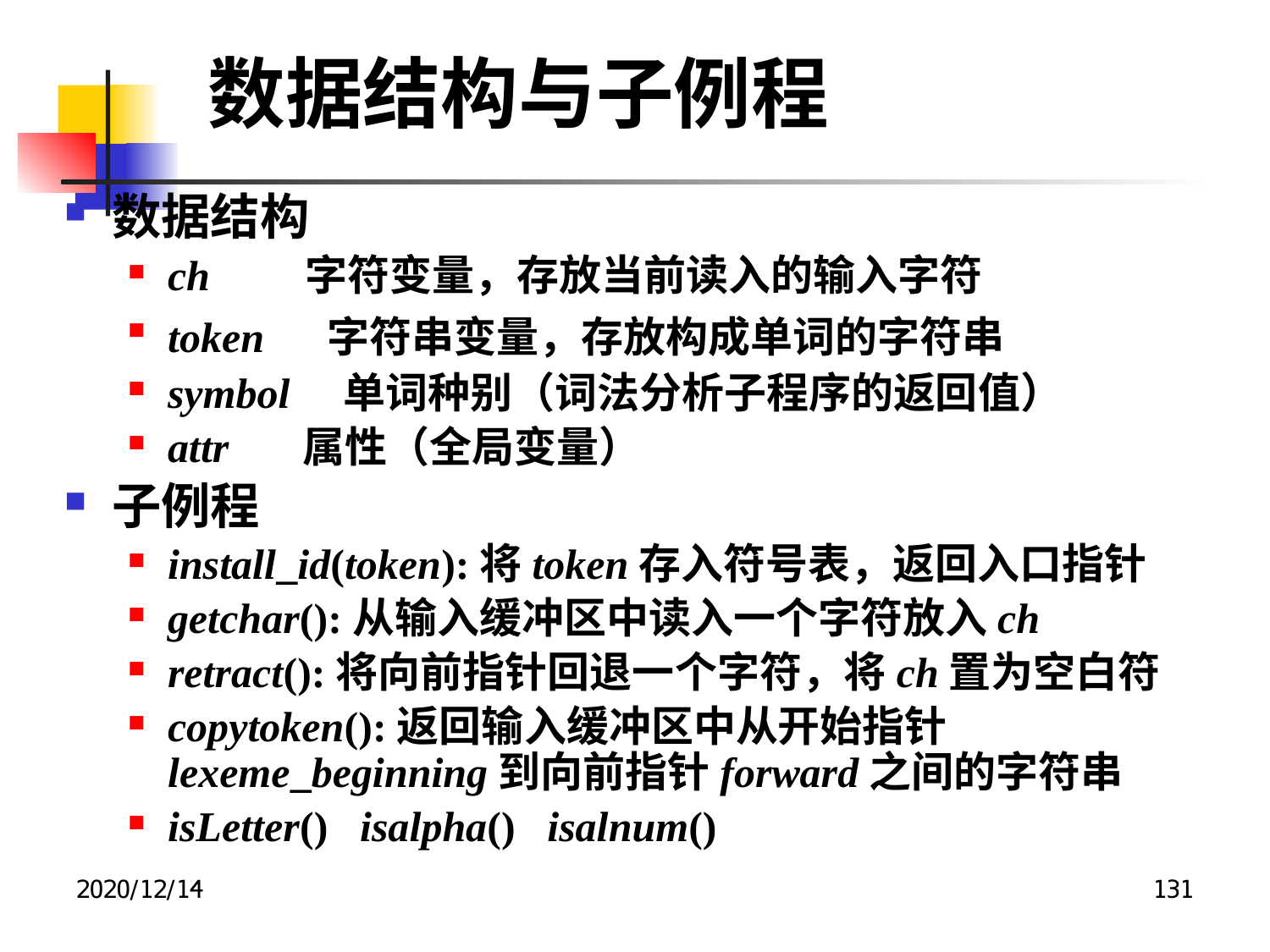

数据结构与子例程
数据结构
ch        字符变量，存放当前读入的输入字符
token     字符串变量，存放构成单词的字符串
symbol    单词种别（词法分析子程序的返回值）
attr      属性（全局变量）
子例程
install_id(token):将token存入符号表，返回入口指针
getchar():从输入缓冲区中读入一个字符放入ch
retract():将向前指针回退一个字符，将ch置为空白符
copytoken():返回输入缓冲区中从开始指针lexeme_beginning到向前指针forward之间的字符串
isLetter()   isalpha()   isalnum()
2020/12/14
131